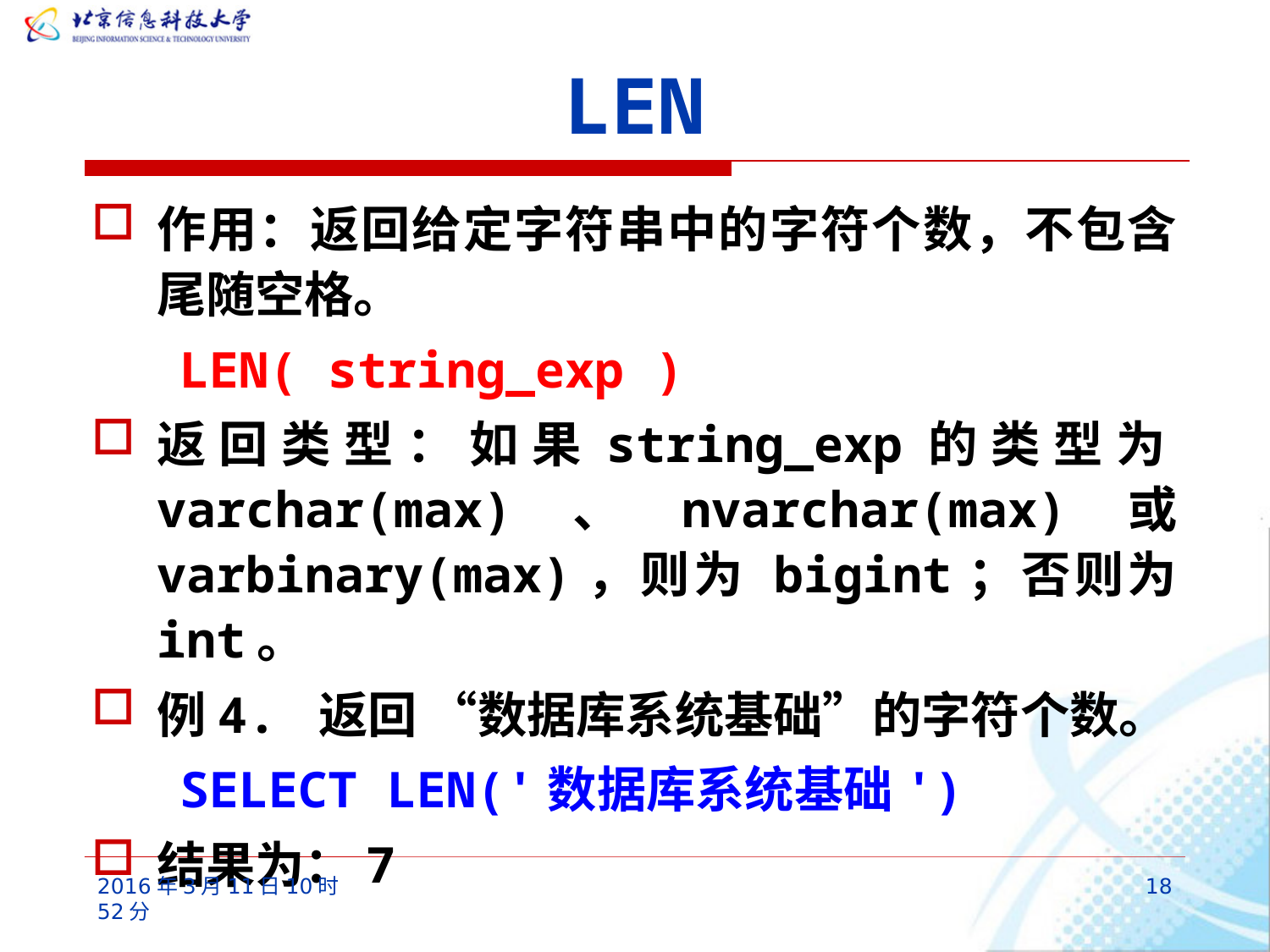

# LEN
作用：返回给定字符串中的字符个数，不包含尾随空格。
   LEN( string_exp )
返回类型：如果string_exp的类型为varchar(max)、nvarchar(max)或 varbinary(max)，则为 bigint；否则为 int。
例4. 返回 “数据库系统基础”的字符个数。
   SELECT LEN('数据库系统基础')
结果为：7
2016年3月11日10时52分
18